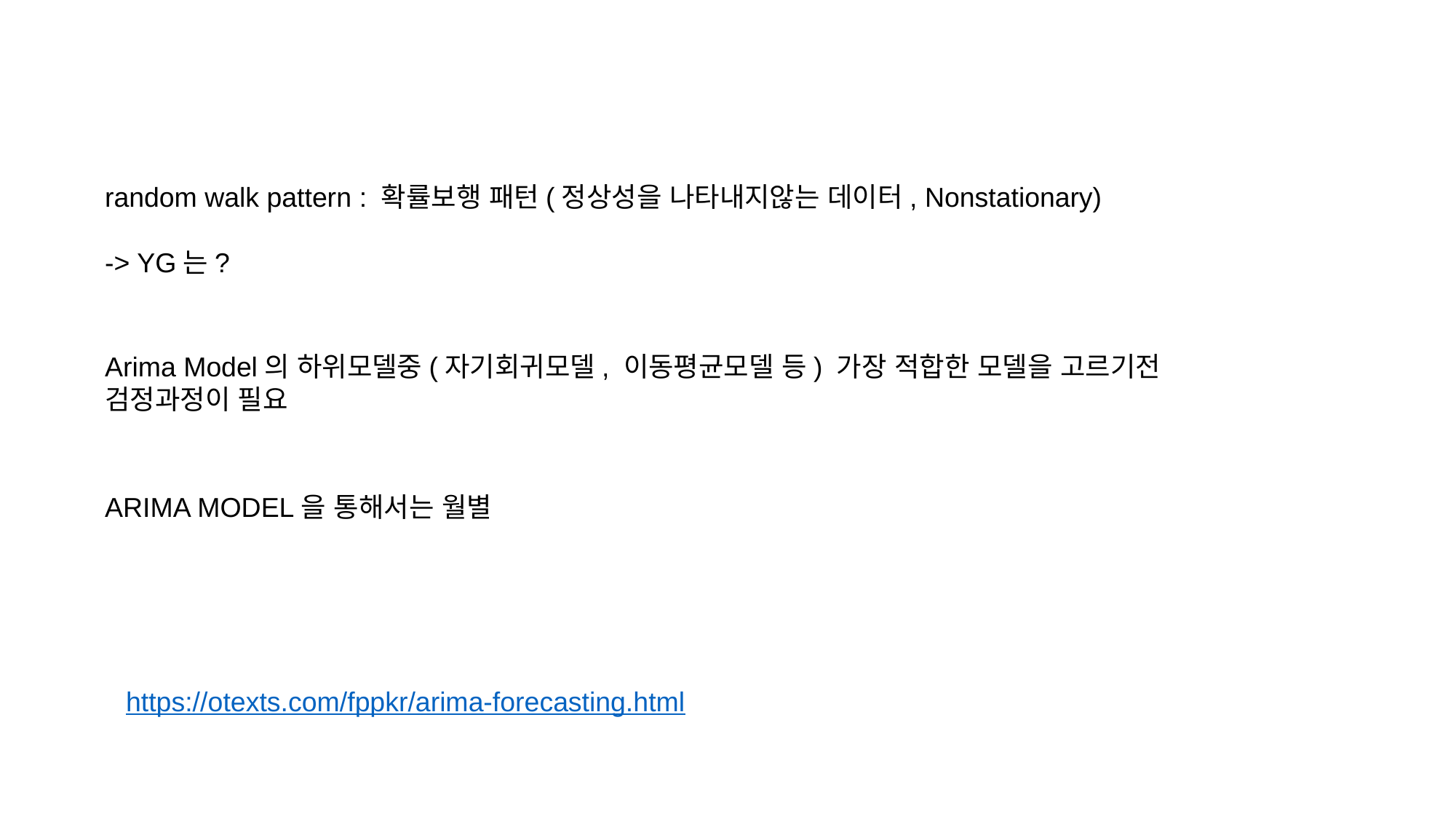

random walk pattern : 확률보행 패턴(정상성을 나타내지않는 데이터, Nonstationary)

-> YG는?
Arima Model의 하위모델중(자기회귀모델, 이동평균모델 등) 가장 적합한 모델을 고르기전 검정과정이 필요
ARIMA MODEL을 통해서는 월별
https://otexts.com/fppkr/arima-forecasting.html